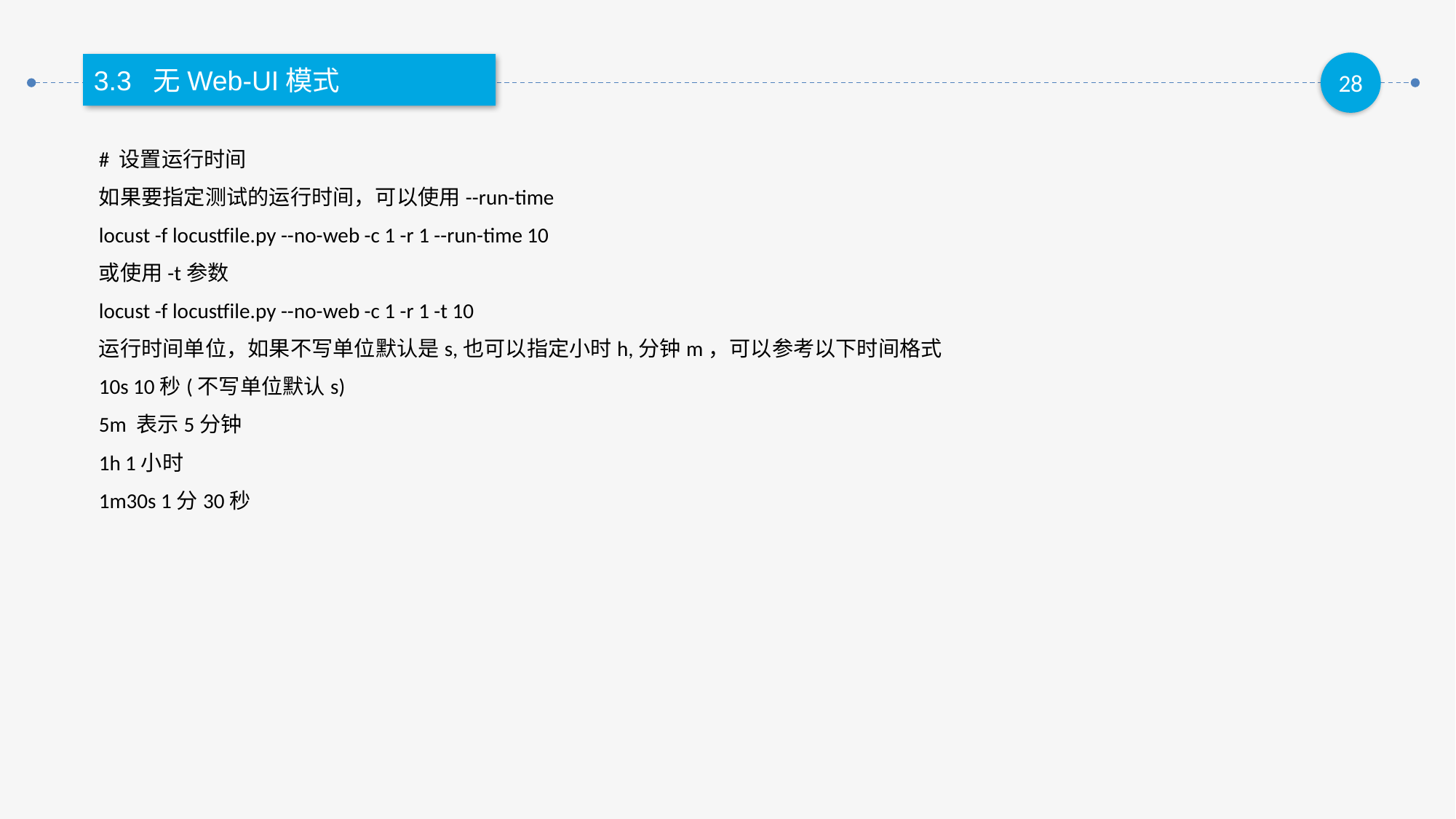

3.3  无Web-UI模式
# 设置运行时间
如果要指定测试的运行时间，可以使用--run-time
locust -f locustfile.py --no-web -c 1 -r 1 --run-time 10
或使用-t参数
locust -f locustfile.py --no-web -c 1 -r 1 -t 10
运行时间单位，如果不写单位默认是s,也可以指定小时h,分钟m，可以参考以下时间格式
10s 10秒(不写单位默认s)
5m 表示5分钟
1h 1小时
1m30s 1分30秒